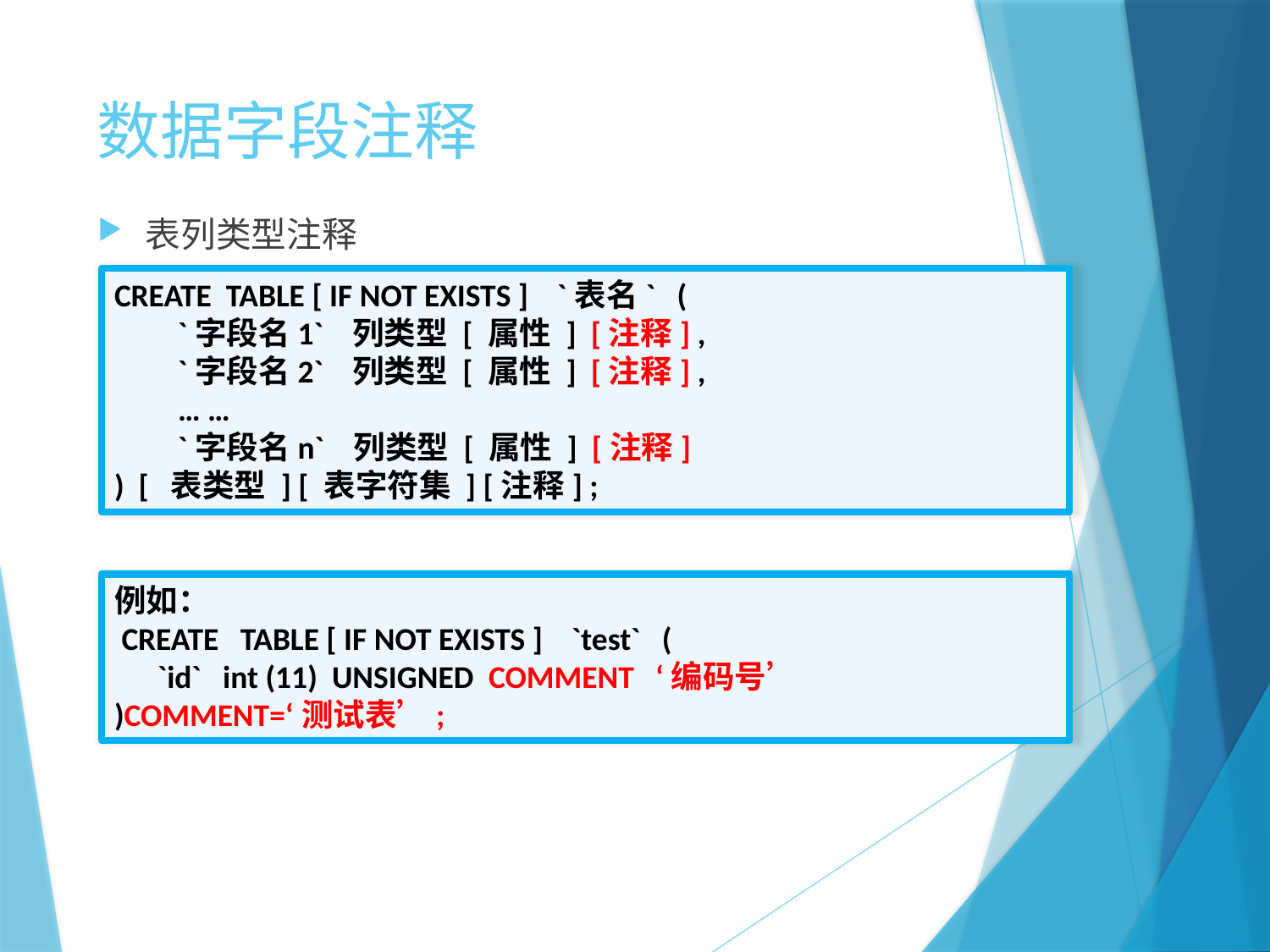

# 数据字段注释
表列类型注释
CREATE  TABLE [ IF NOT EXISTS ]    `表名`   (
`字段名1`   列类型 [ 属性 ]  [注释] ,
`字段名2`   列类型 [ 属性 ]  [注释] ,
… …
`字段名n`   列类型 [ 属性 ]  [注释]
)  [  表类型 ] [ 表字符集 ] [注释] ;
例如：
 CREATE   TABLE [ IF NOT EXISTS ]    `test`   (
      `id`   int (11)  UNSIGNED  COMMENT   ‘编码号’
)COMMENT=‘测试表’;